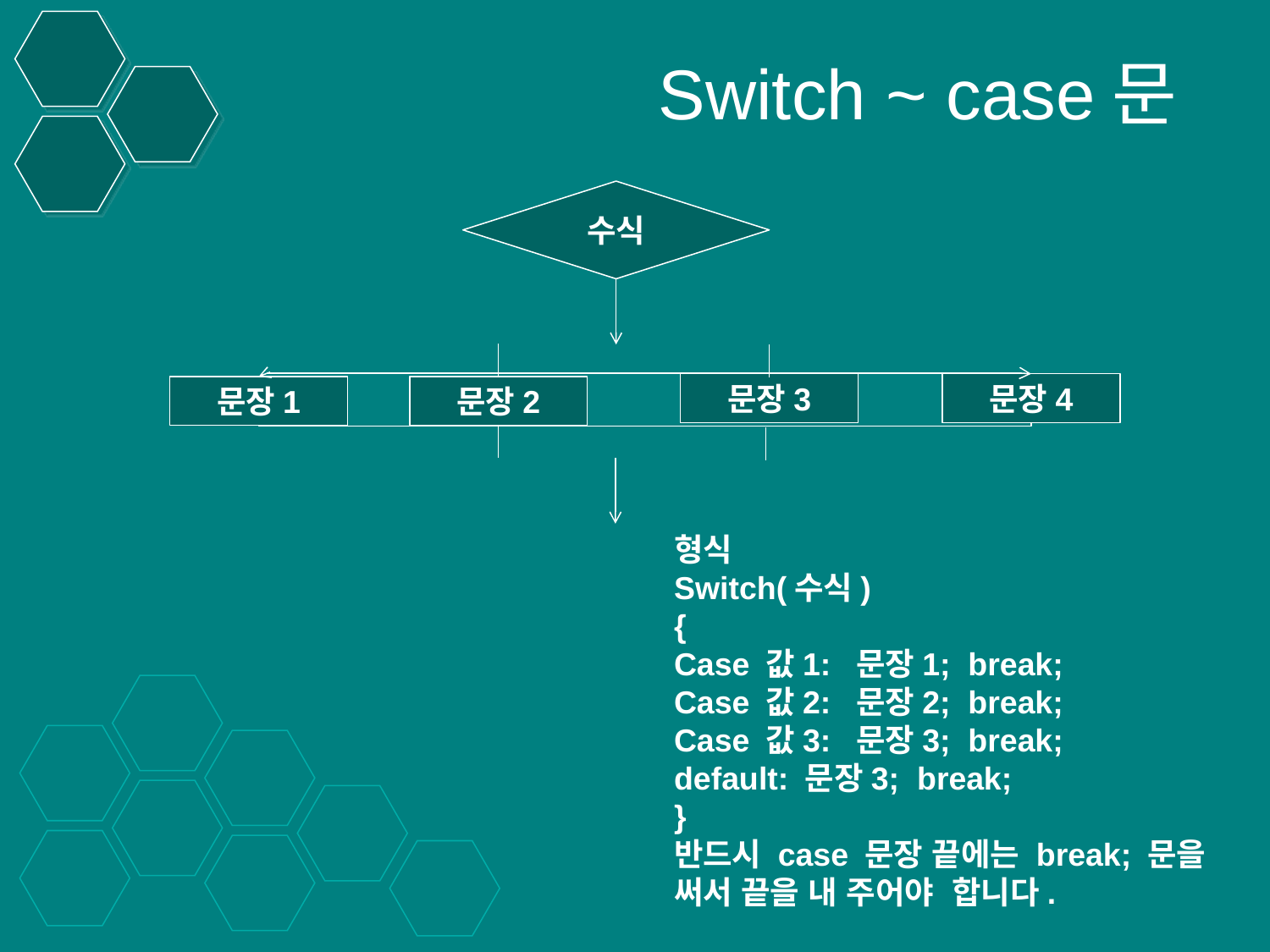

# Switch ~ case문
수식
문장3
문장4
문장1
문장2
형식
Switch(수식)
{
Case 값1:  문장1;  break;
Case 값2:  문장2;  break;
Case 값3:  문장3;  break;
default: 문장3;  break;
}
반드시 case 문장 끝에는 break; 문을
써서 끝을 내 주어야  합니다.